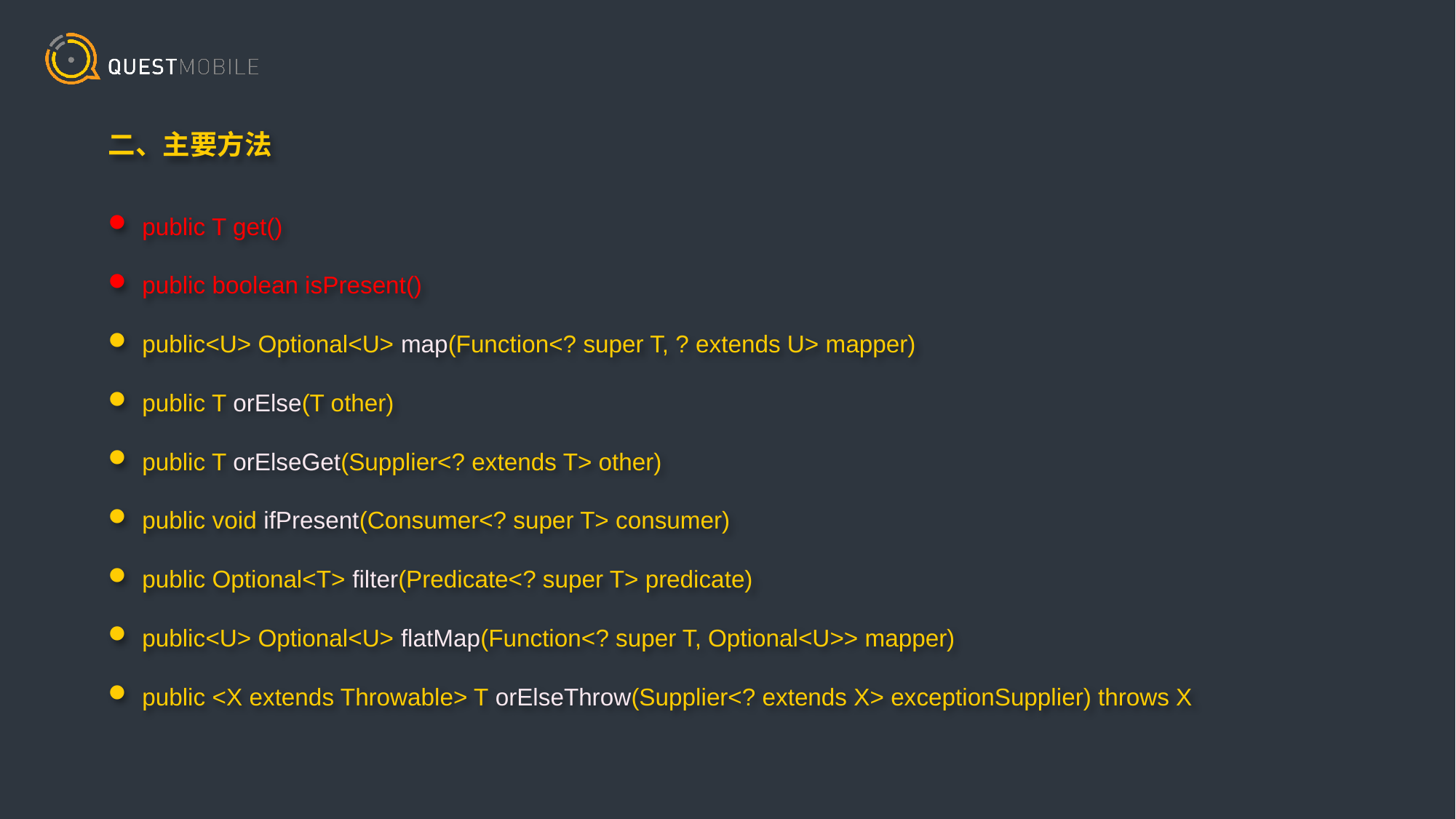

二、主要方法

public T get()
public boolean isPresent()
public<U> Optional<U> map(Function<? super T, ? extends U> mapper)
public T orElse(T other)
public T orElseGet(Supplier<? extends T> other)
public void ifPresent(Consumer<? super T> consumer)
public Optional<T> filter(Predicate<? super T> predicate)
public<U> Optional<U> flatMap(Function<? super T, Optional<U>> mapper)
public <X extends Throwable> T orElseThrow(Supplier<? extends X> exceptionSupplier) throws X